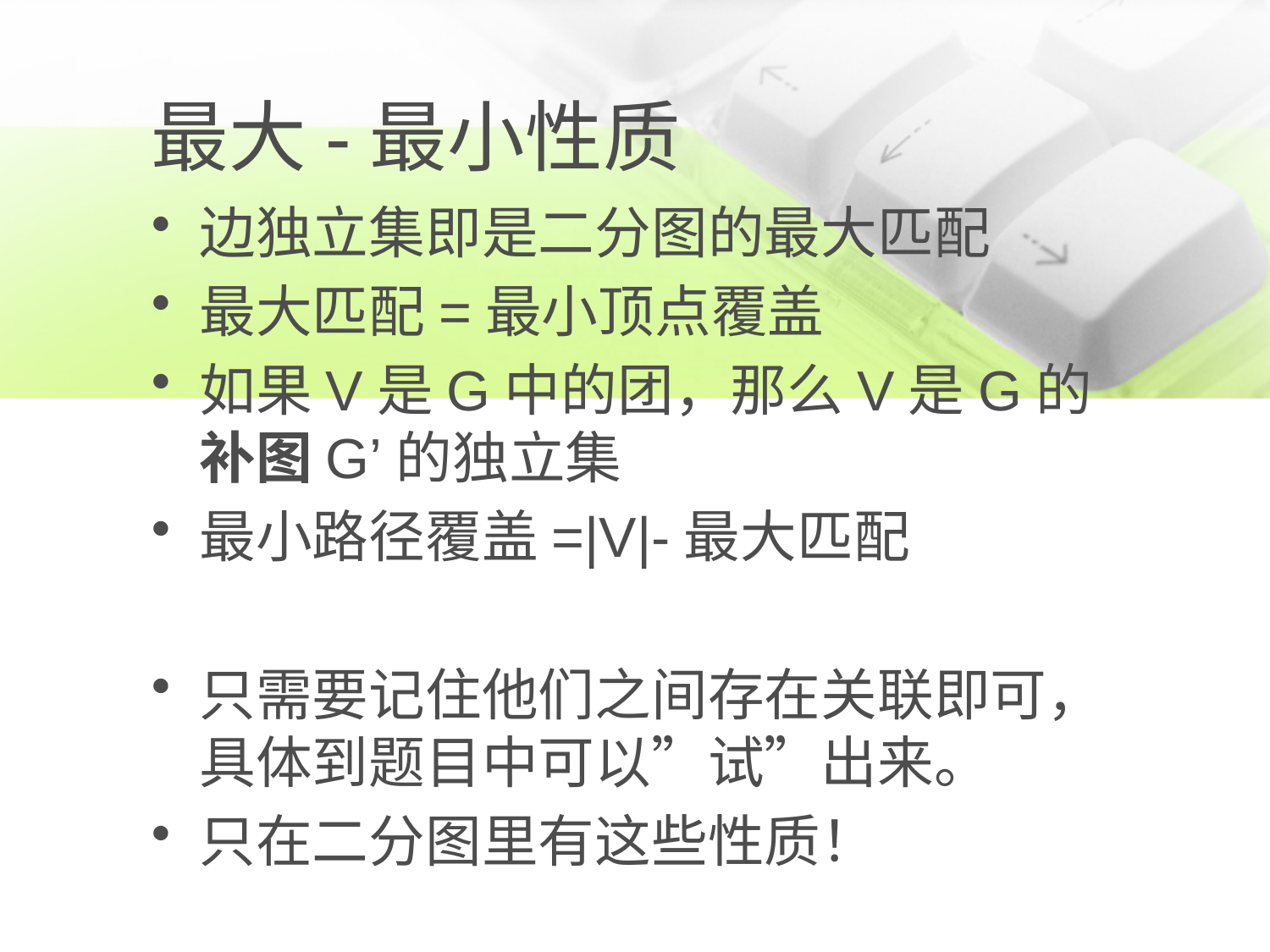

# 最大-最小性质
边独立集即是二分图的最大匹配
最大匹配=最小顶点覆盖
如果V是G中的团，那么V是G的补图G’的独立集
最小路径覆盖=|V|-最大匹配

只需要记住他们之间存在关联即可，具体到题目中可以”试”出来。
只在二分图里有这些性质！